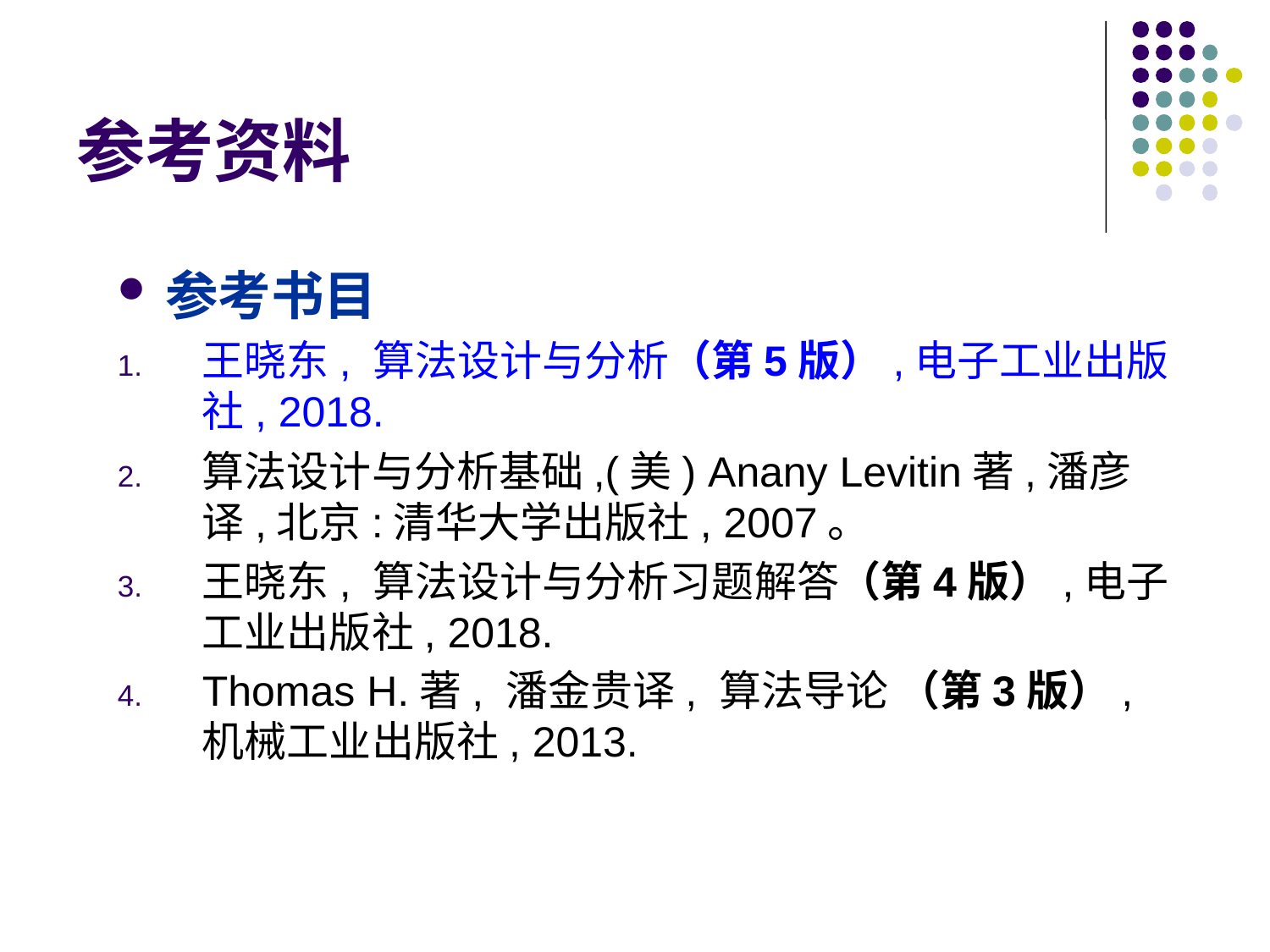

# 参考资料
参考书目
王晓东, 算法设计与分析（第5版）,电子工业出版社, 2018.
算法设计与分析基础,(美) Anany Levitin著,潘彦译,北京:清华大学出版社, 2007。
王晓东, 算法设计与分析习题解答（第4版）,电子工业出版社, 2018.
Thomas H.著, 潘金贵译, 算法导论 （第3版）, 机械工业出版社, 2013.